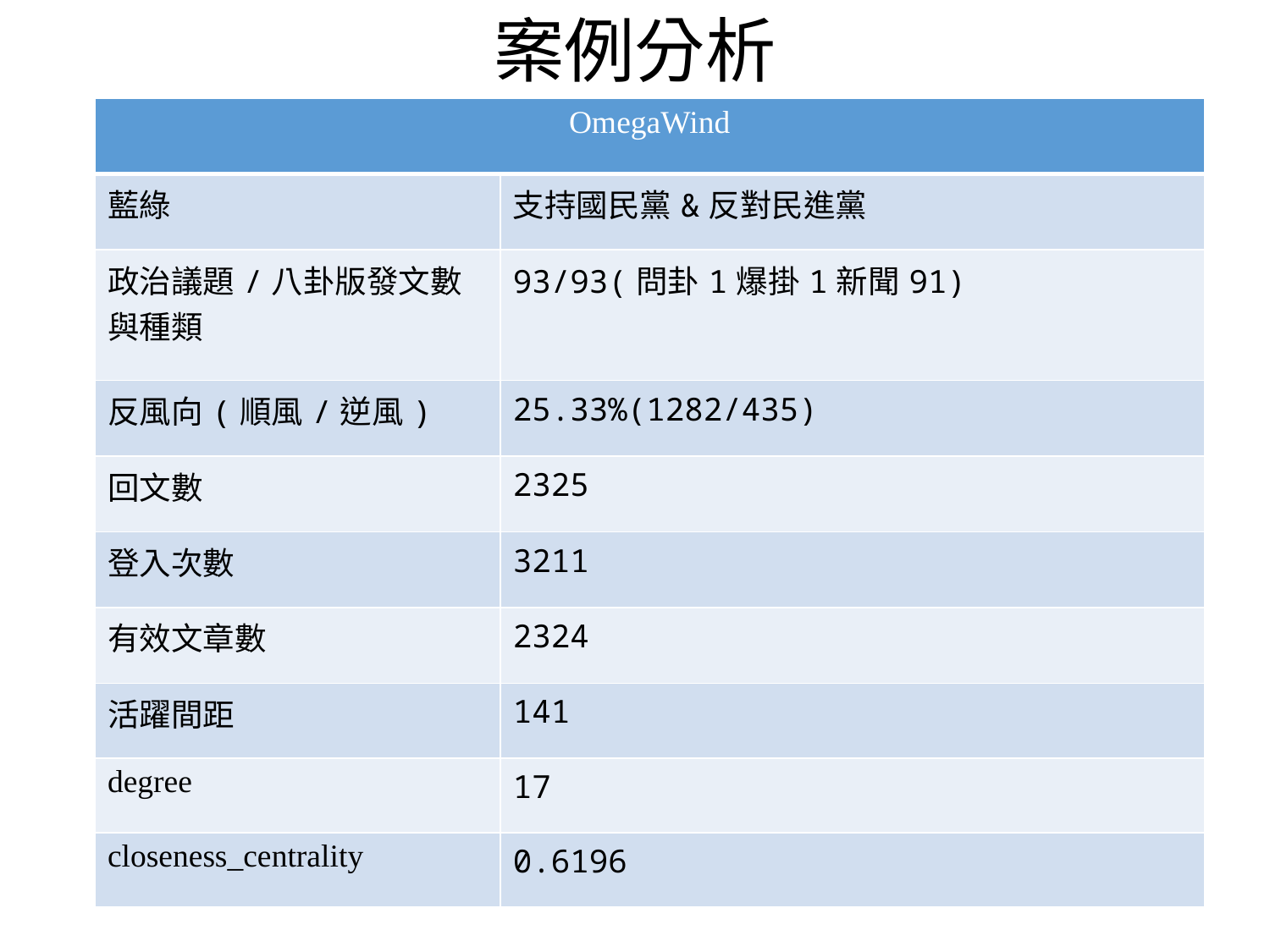

案例分析
| OmegaWind |  |
| --- | --- |
| 藍綠 | 支持國民黨&反對民進黨 |
| 政治議題/八卦版發文數與種類 | 93/93(問卦1爆掛1新聞91) |
| 反風向(順風/逆風) | 25.33%(1282/435) |
| 回文數 | 2325 |
| 登入次數 | 3211 |
| 有效文章數 | 2324 |
| 活躍間距 | 141 |
| degree | 17 |
| closeness\_centrality | 0.6196 |